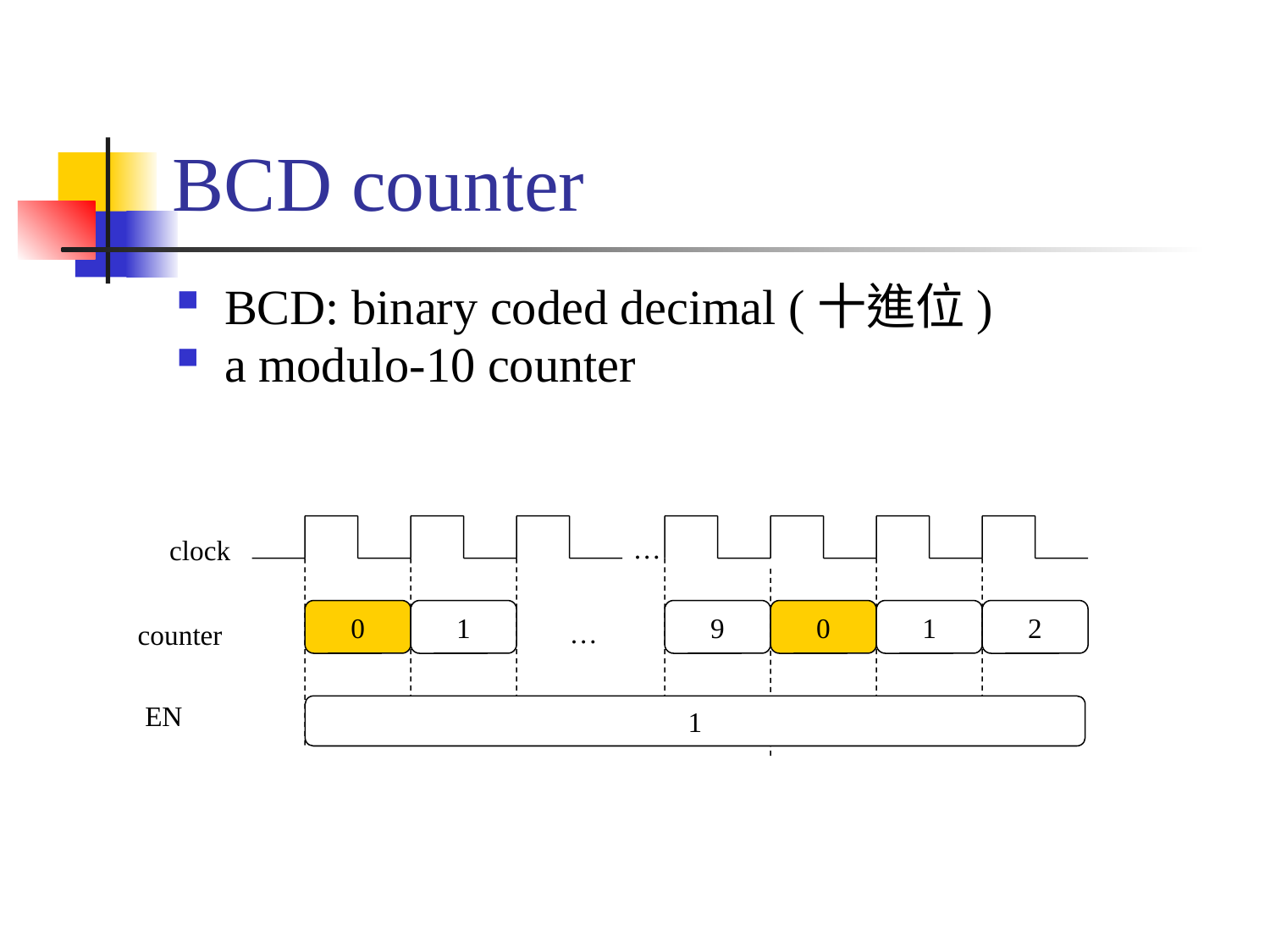

# BCD counter
BCD: binary coded decimal (十進位)
a modulo-10 counter

…
clock

0
1
9
0
1
2
…
counter
EN
1